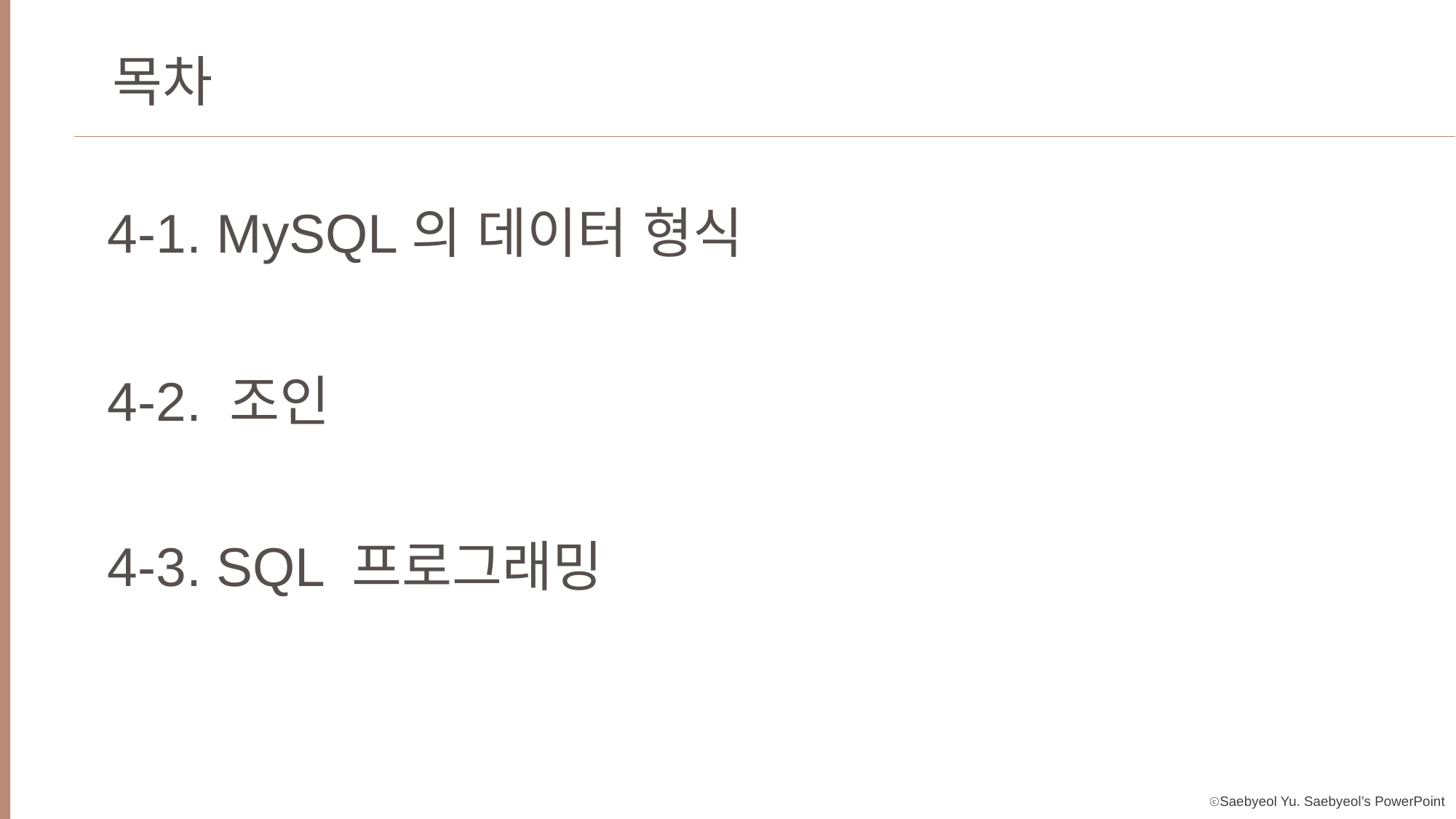

목차
4-1. MySQL의 데이터 형식
1
4-2. 조인
4-3. SQL 프로그래밍